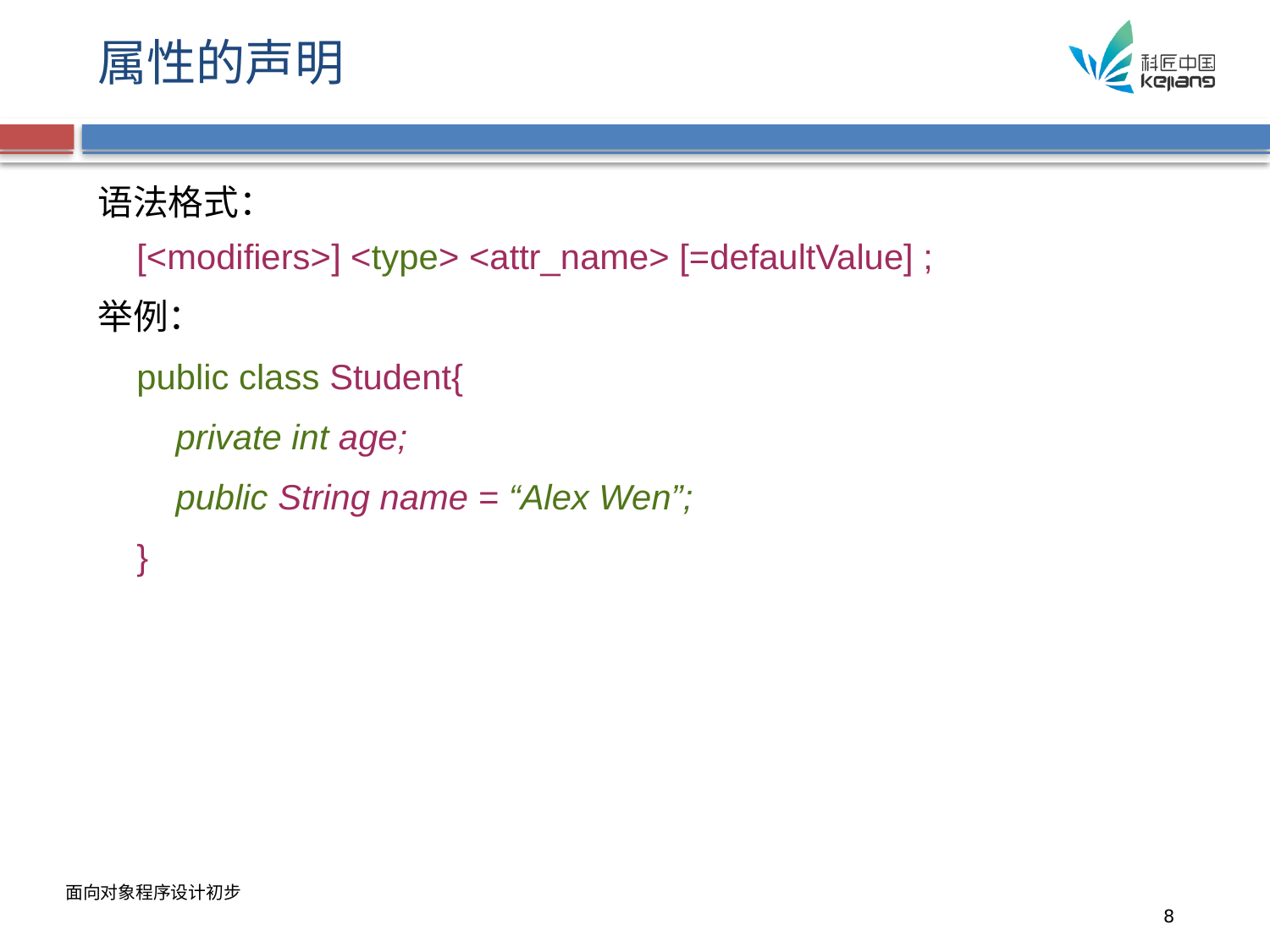

# 属性的声明
语法格式：
    [<modifiers>] <type> <attr_name> [=defaultValue] ;
举例：
    public class Student{
        private int age;
        public String name = “Alex Wen”;
    }
面向对象程序设计初步
8